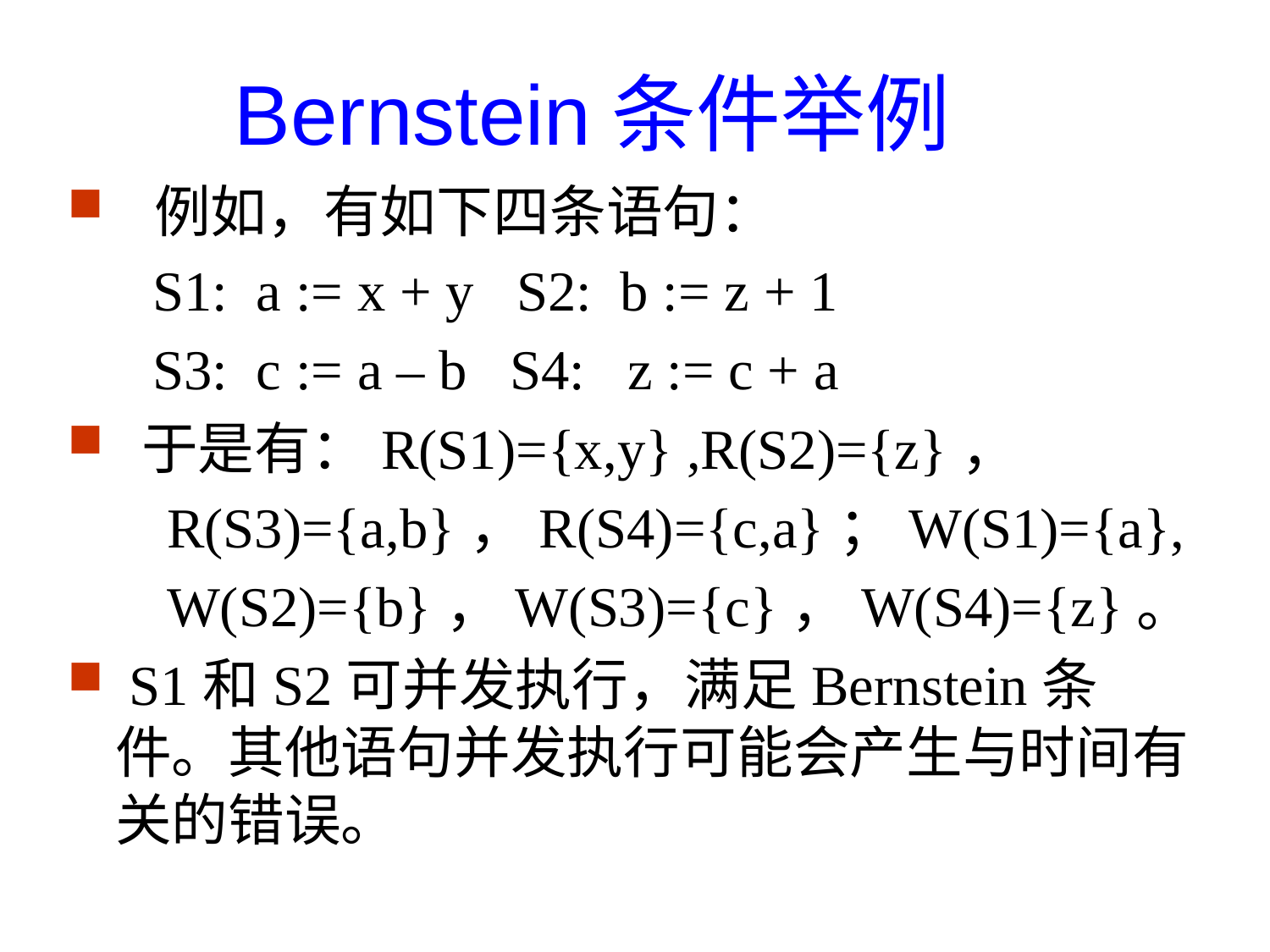

Bernstein条件举例
  例如，有如下四条语句：
      S1:  a := x + y   S2:  b := z + 1
      S3:  c := a – b   S4:   z := c + a
 于是有：R(S1)={x,y} ,R(S2)={z}，
       R(S3)={a,b}，R(S4)={c,a}；W(S1)={a},
       W(S2)={b}，W(S3)={c}，W(S4)={z}。
 S1和S2可并发执行，满足Bernstein条件。其他语句并发执行可能会产生与时间有关的错误。